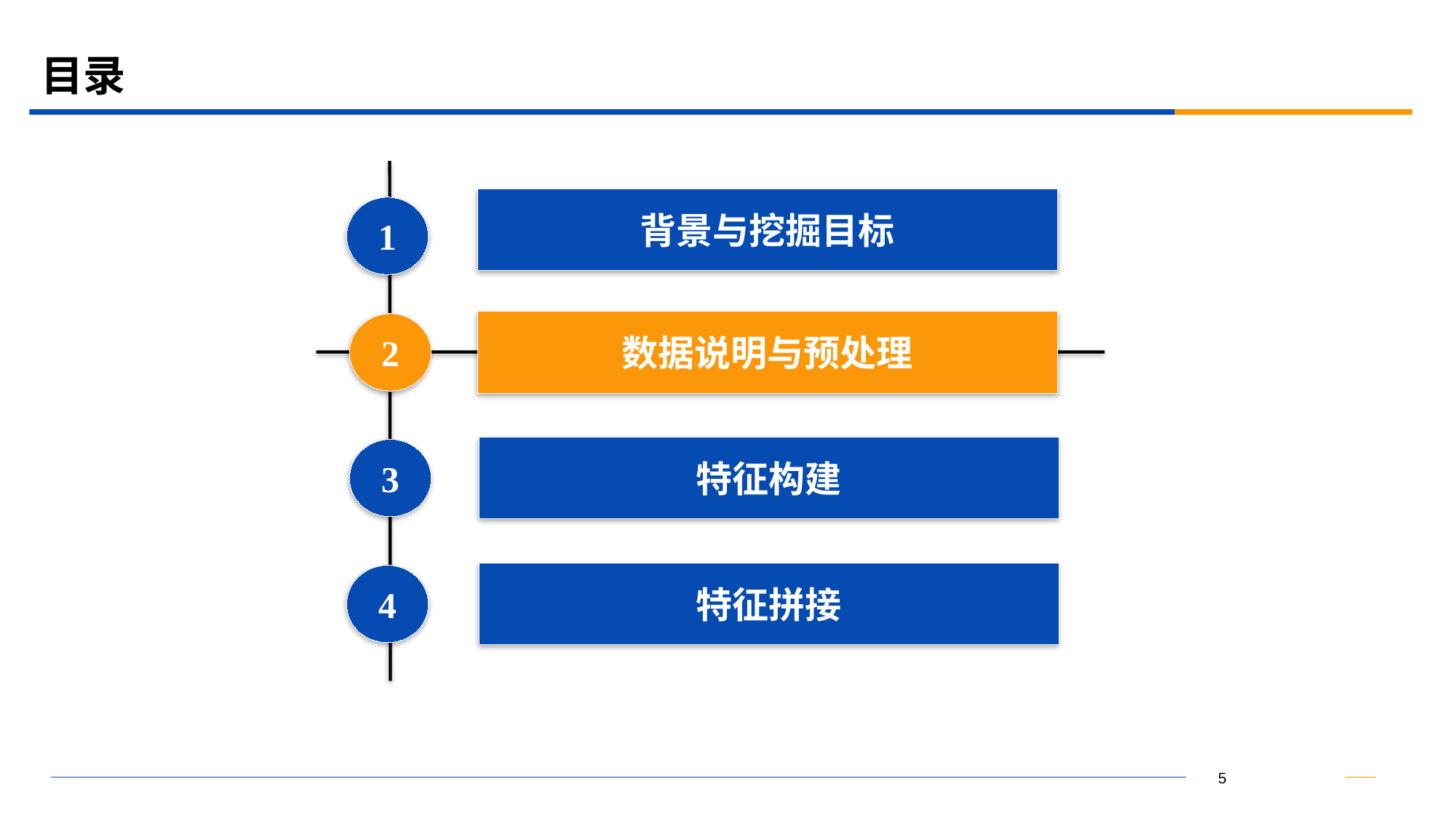

# 目录
背景与挖掘目标
1
数据说明与预处理
2

特征构建
3
特征拼接
4